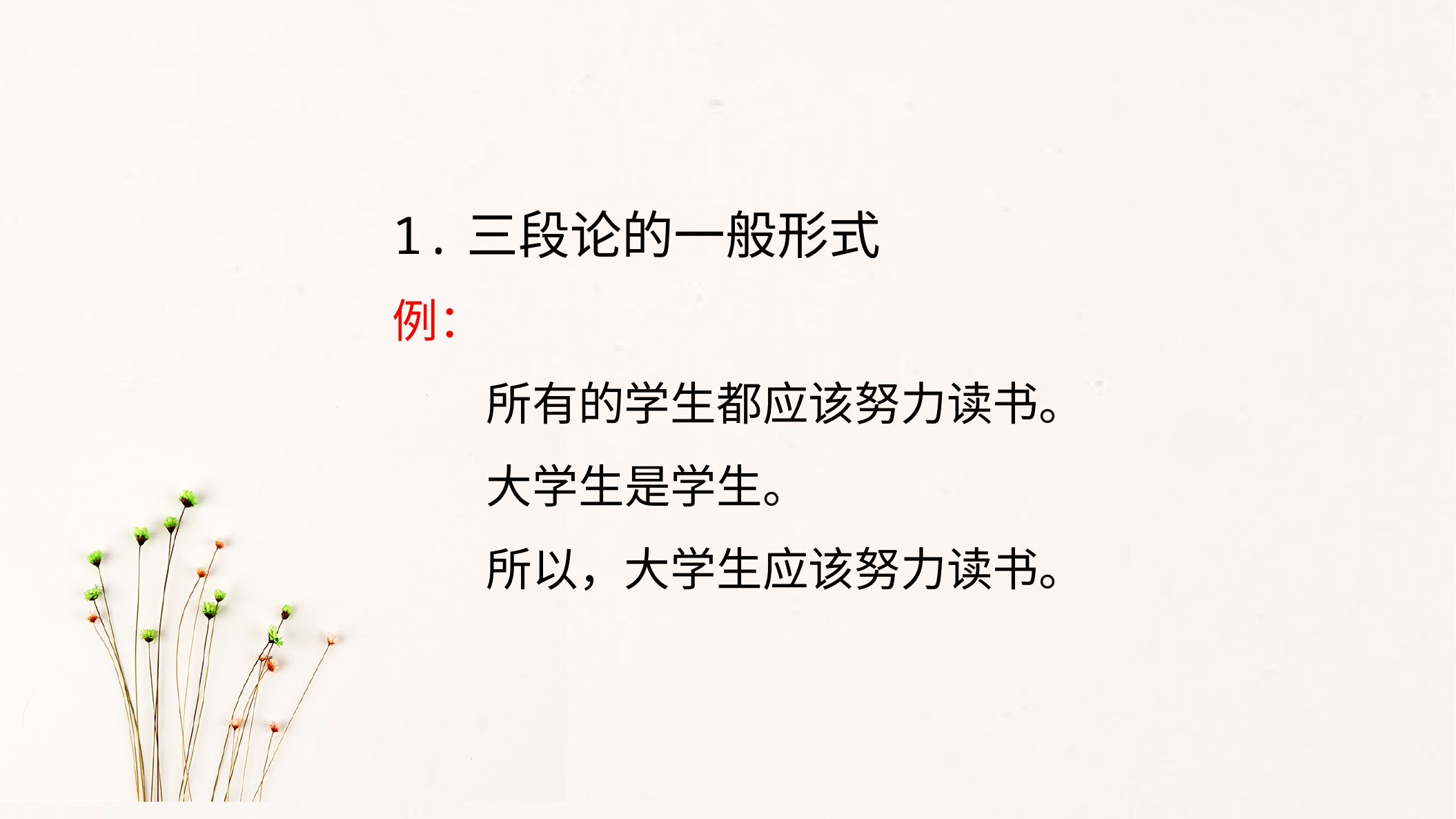

1.三段论的一般形式
例：
        所有的学生都应该努力读书。
        大学生是学生。
        所以，大学生应该努力读书。